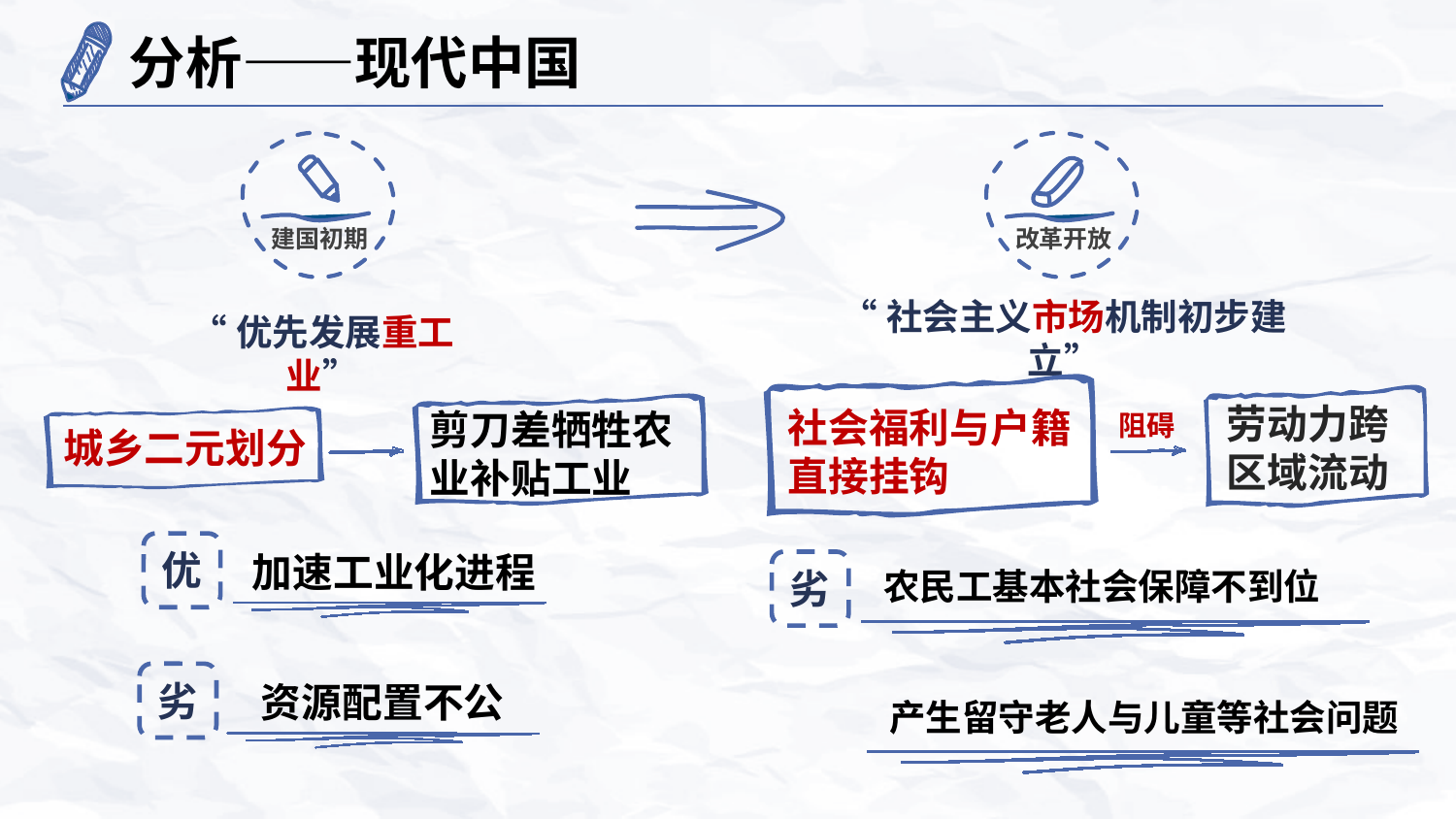

分析——现代中国

建国初期
改革开放
“社会主义市场机制初步建立”
“优先发展重工业”

劳动力跨区域流动

社会福利与户籍直接挂钩
剪刀差牺牲农业补贴工业
阻碍

城乡二元划分

优
加速工业化进程

劣
农民工基本社会保障不到位

劣
资源配置不公
产生留守老人与儿童等社会问题